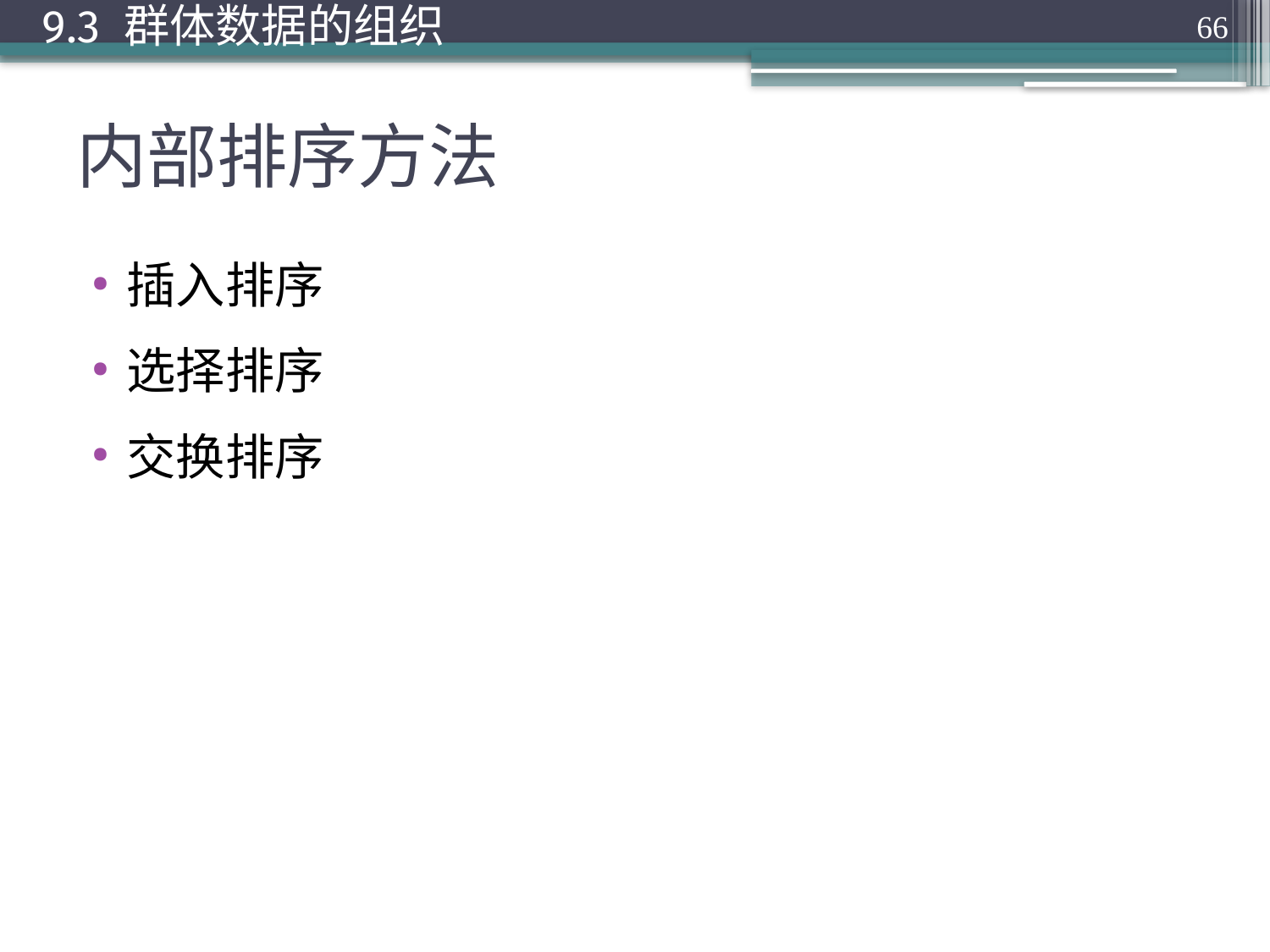

9.3 群体数据的组织
66
# 内部排序方法
插入排序
选择排序
交换排序